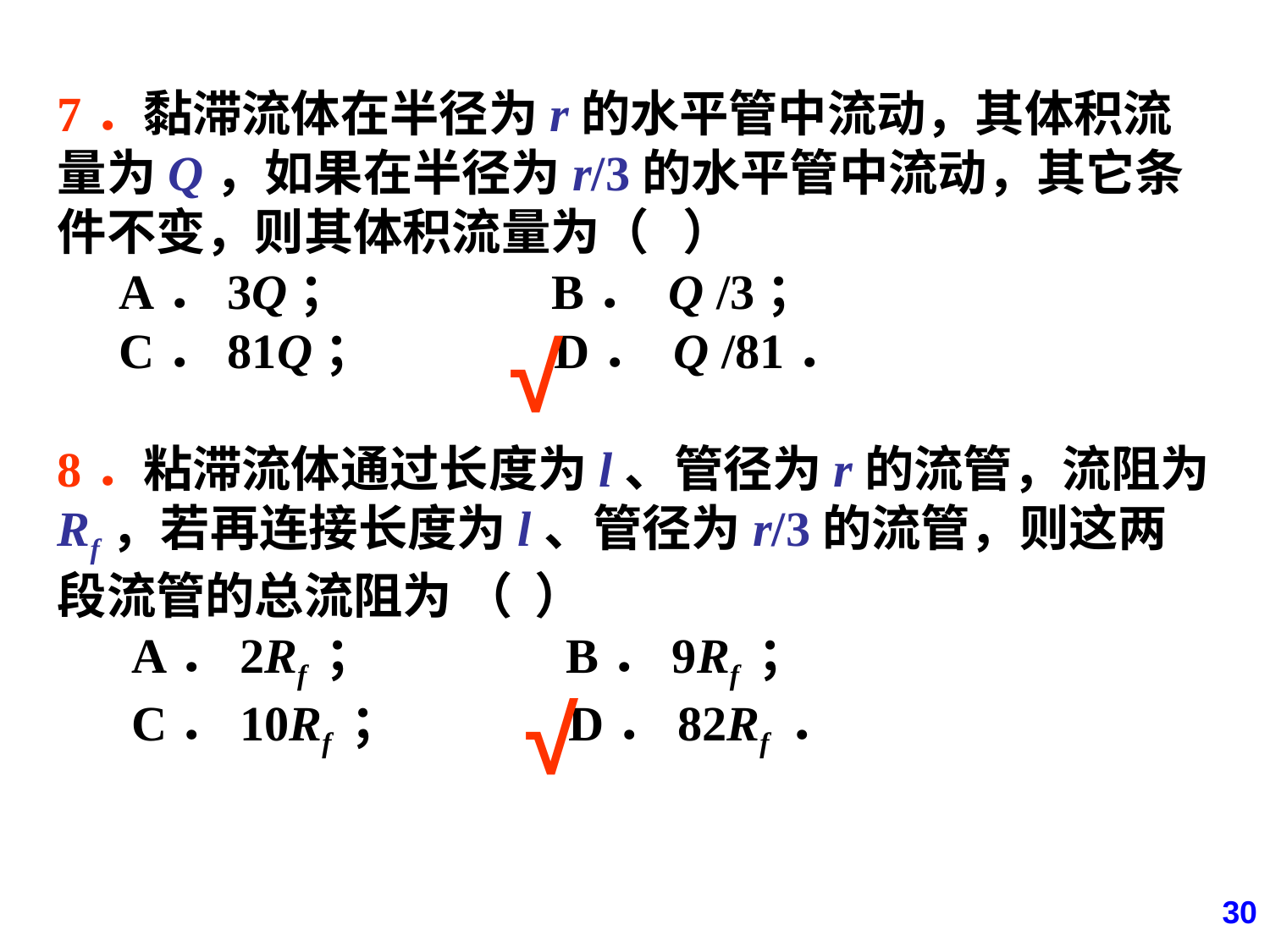

7．黏滞流体在半径为r的水平管中流动，其体积流量为Q，如果在半径为r/3的水平管中流动，其它条件不变，则其体积流量为（   ）
     A．3Q；                 B． Q /3；
     C．81Q；               D． Q /81．

8．粘滞流体通过长度为l、管径为r的流管，流阻为Rf，若再连接长度为l、管径为r/3的流管，则这两段流管的总流阻为 （  ）
      A．2Rf ；                B．9Rf ；
      C．10Rf ；              D．82Rf ．

√
√
30